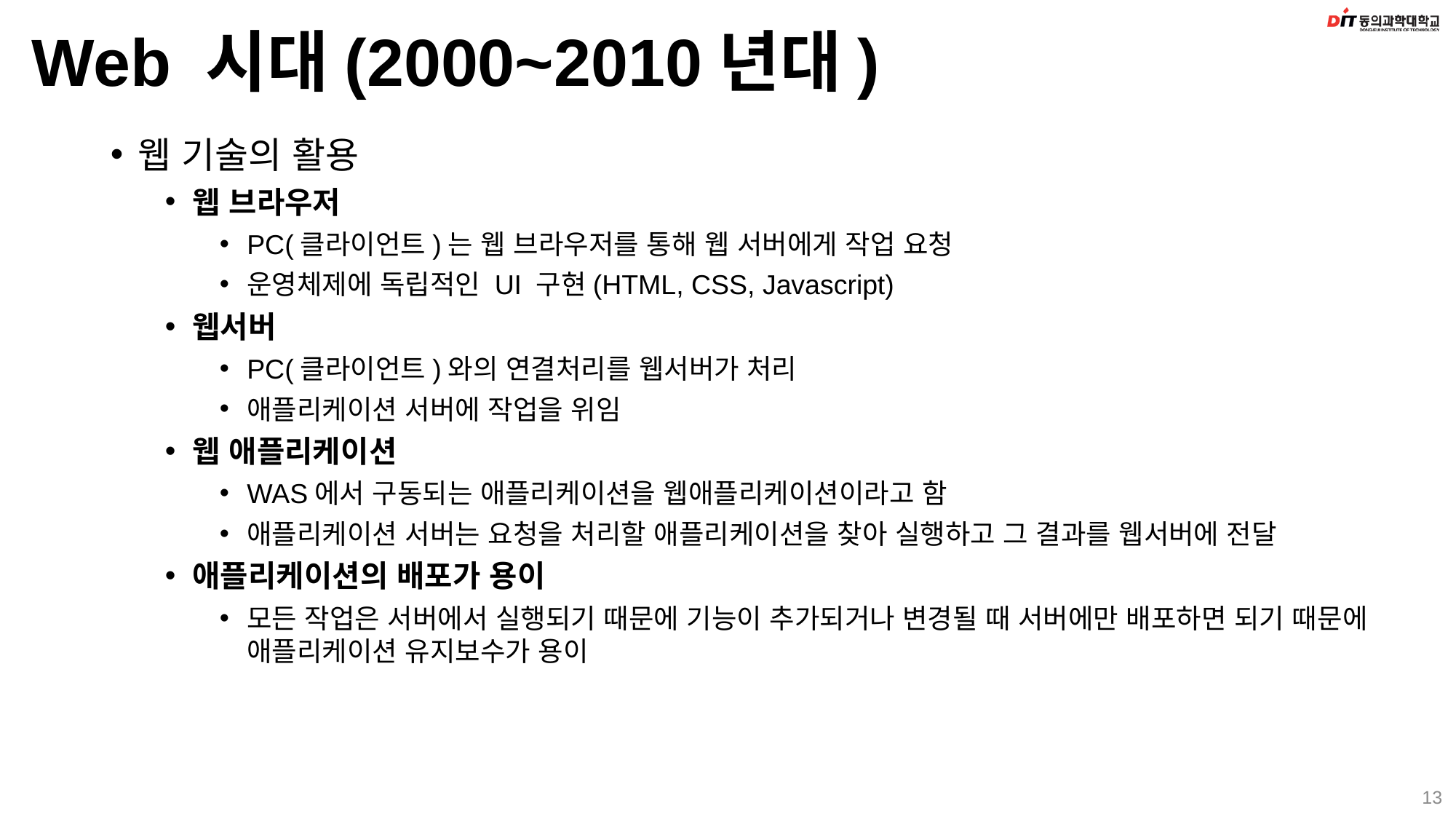

# Web 시대(2000~2010년대)
웹 기술의 활용
웹 브라우저
PC(클라이언트)는 웹 브라우저를 통해 웹 서버에게 작업 요청
운영체제에 독립적인 UI 구현(HTML, CSS, Javascript)
웹서버
PC(클라이언트)와의 연결처리를 웹서버가 처리
애플리케이션 서버에 작업을 위임
웹 애플리케이션
WAS에서 구동되는 애플리케이션을 웹애플리케이션이라고 함
애플리케이션 서버는 요청을 처리할 애플리케이션을 찾아 실행하고 그 결과를 웹서버에 전달
애플리케이션의 배포가 용이
모든 작업은 서버에서 실행되기 때문에 기능이 추가되거나 변경될 때 서버에만 배포하면 되기 때문에 애플리케이션 유지보수가 용이

13